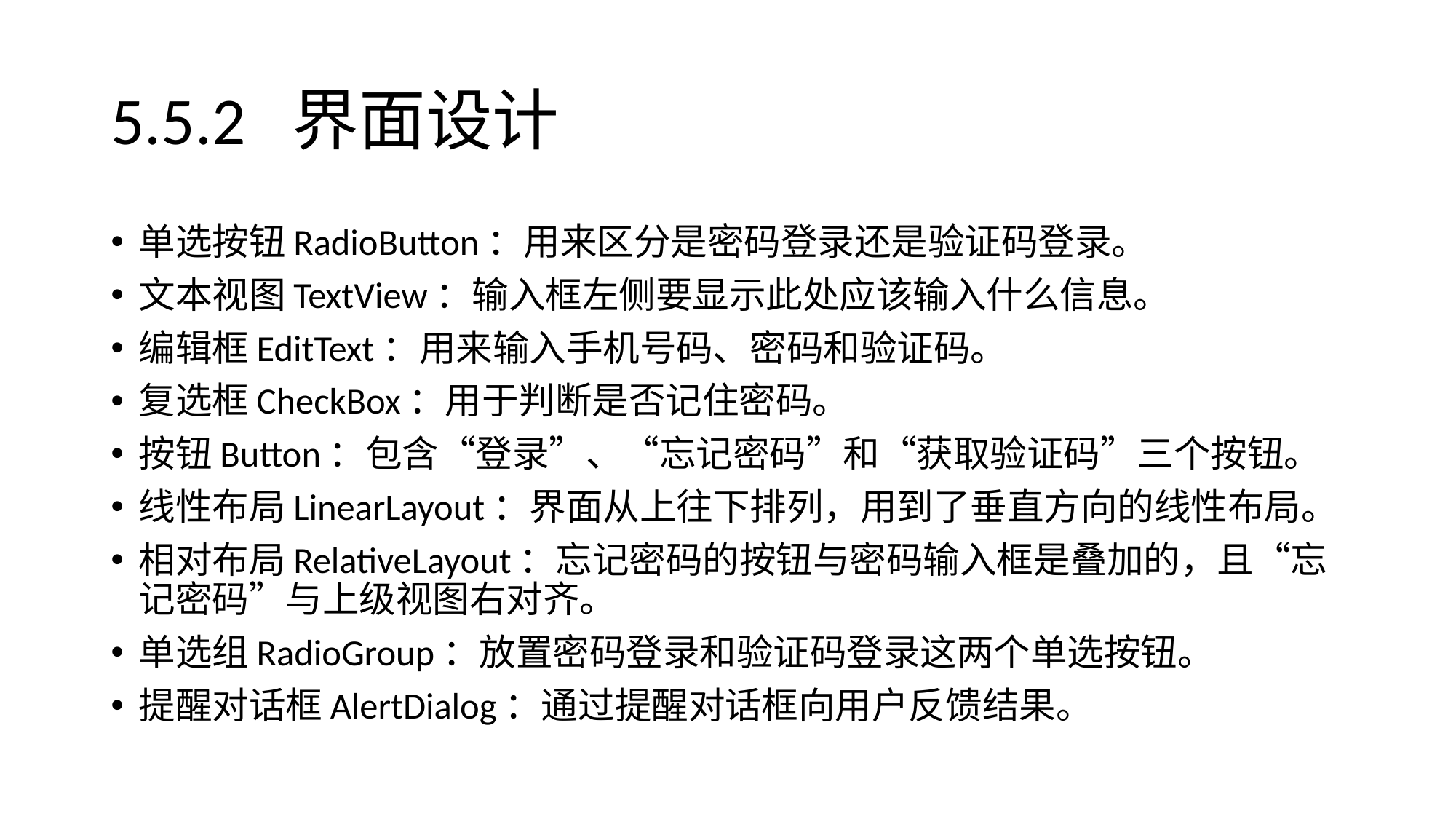

# 5.5.2  界面设计
单选按钮RadioButton：用来区分是密码登录还是验证码登录。
文本视图TextView：输入框左侧要显示此处应该输入什么信息。
编辑框EditText：用来输入手机号码、密码和验证码。
复选框CheckBox：用于判断是否记住密码。
按钮Button：包含“登录”、“忘记密码”和“获取验证码”三个按钮。
线性布局LinearLayout：界面从上往下排列，用到了垂直方向的线性布局。
相对布局RelativeLayout：忘记密码的按钮与密码输入框是叠加的，且“忘记密码”与上级视图右对齐。
单选组RadioGroup：放置密码登录和验证码登录这两个单选按钮。
提醒对话框AlertDialog：通过提醒对话框向用户反馈结果。